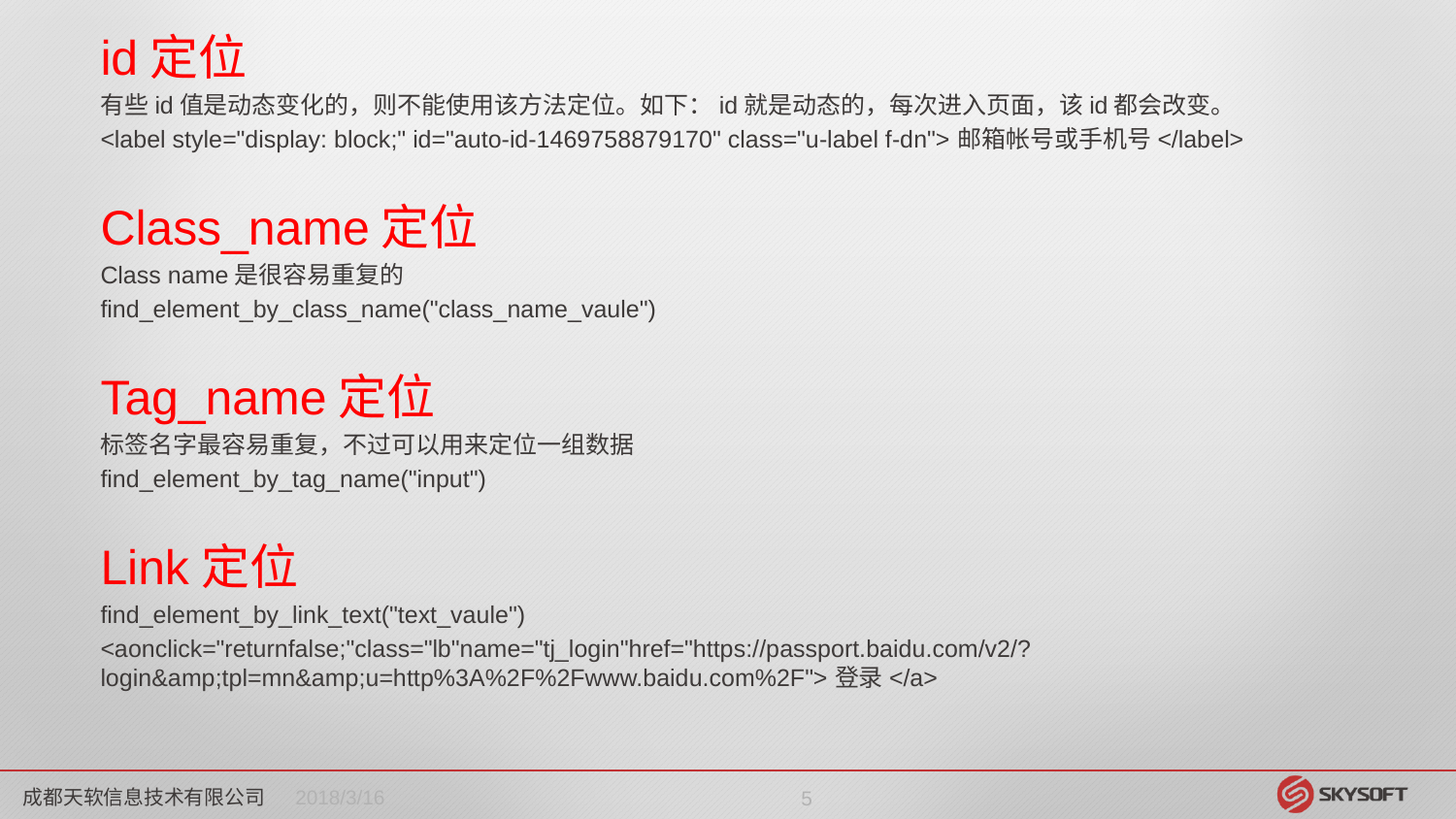

id定位
有些id值是动态变化的，则不能使用该方法定位。如下：id就是动态的，每次进入页面，该id都会改变。
<label style="display: block;" id="auto-id-1469758879170" class="u-label f-dn">邮箱帐号或手机号</label>

Class_name定位
Class name是很容易重复的
find_element_by_class_name("class_name_vaule")

Tag_name定位
标签名字最容易重复，不过可以用来定位一组数据
find_element_by_tag_name("input")

Link定位
find_element_by_link_text("text_vaule")
<aonclick="returnfalse;"class="lb"name="tj_login"href="https://passport.baidu.com/v2/?login&amp;tpl=mn&amp;u=http%3A%2F%2Fwww.baidu.com%2F">登录</a>

成都天软信息技术有限公司
2018/3/16
5